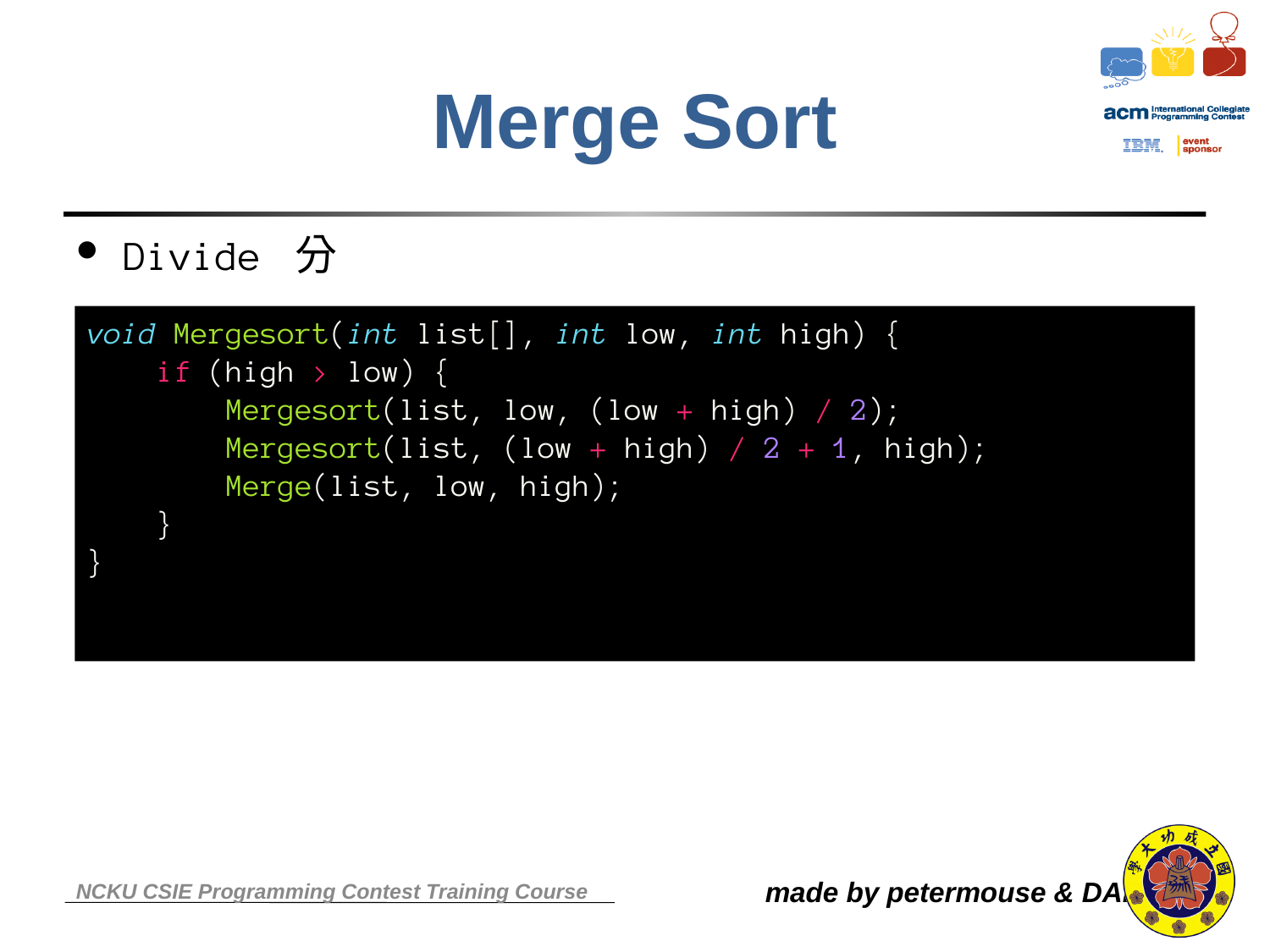

Merge Sort
Divide 分

void Mergesort(int list[], int low, int high) {
    if (high > low) {
        Mergesort(list, low, (low + high) / 2);
        Mergesort(list, (low + high) / 2 + 1, high);
        Merge(list, low, high);
    }
}